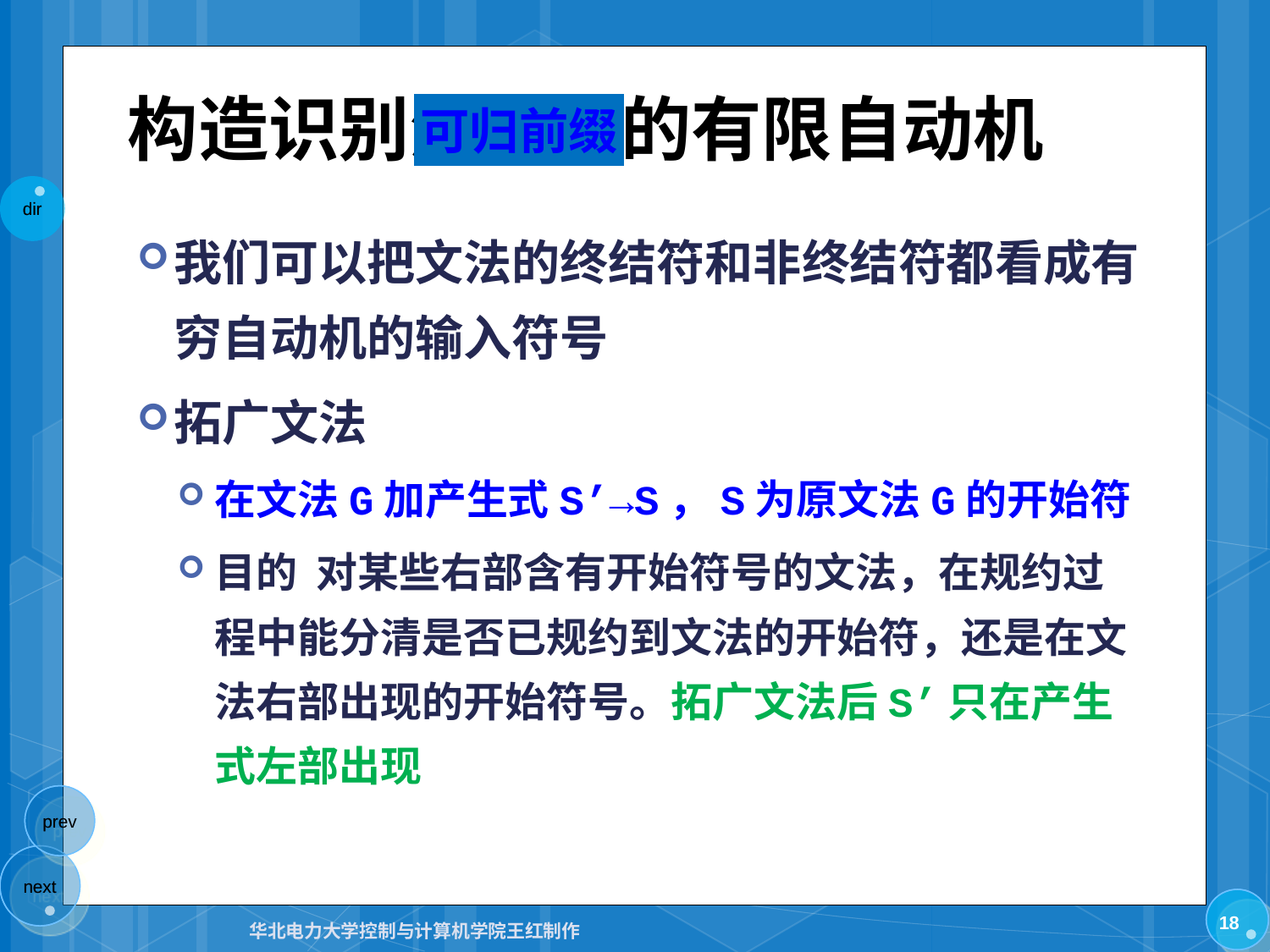

# 构造识别活前缀的有限自动机
可归前缀
我们可以把文法的终结符和非终结符都看成有穷自动机的输入符号
拓广文法
在文法G加产生式S’→S，S为原文法G的开始符
目的  对某些右部含有开始符号的文法，在规约过程中能分清是否已规约到文法的开始符，还是在文法右部出现的开始符号。拓广文法后S’只在产生式左部出现
18
华北电力大学控制与计算机学院王红制作